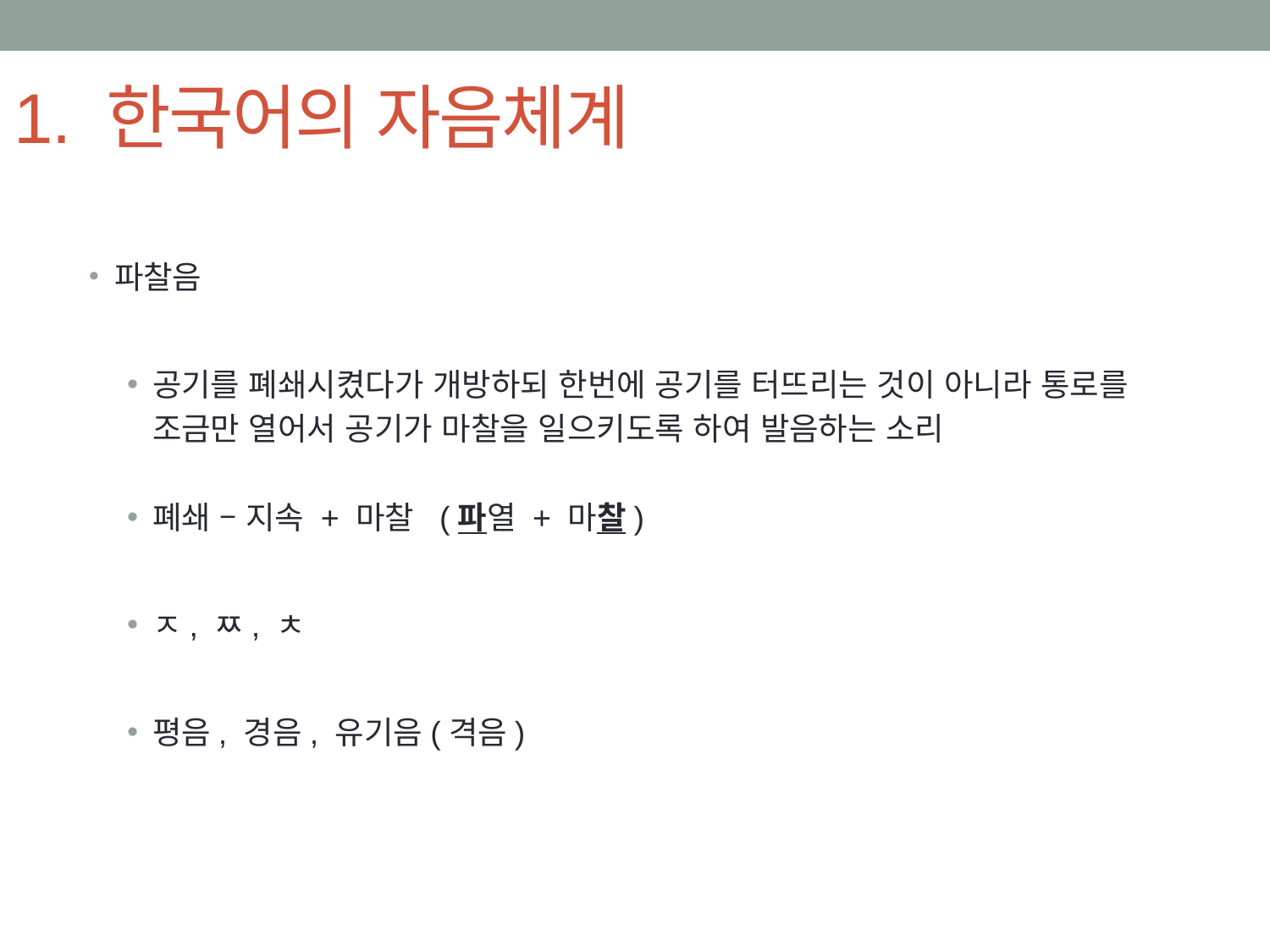

# 1. 한국어의 자음체계

파찰음

공기를 폐쇄시켰다가 개방하되 한번에 공기를 터뜨리는 것이 아니라 통로를
  조금만 열어서 공기가 마찰을 일으키도록 하여 발음하는 소리

폐쇄 – 지속 + 마찰  (파열 + 마찰)

ㅈ, ㅉ, ㅊ

평음, 경음, 유기음(격음)